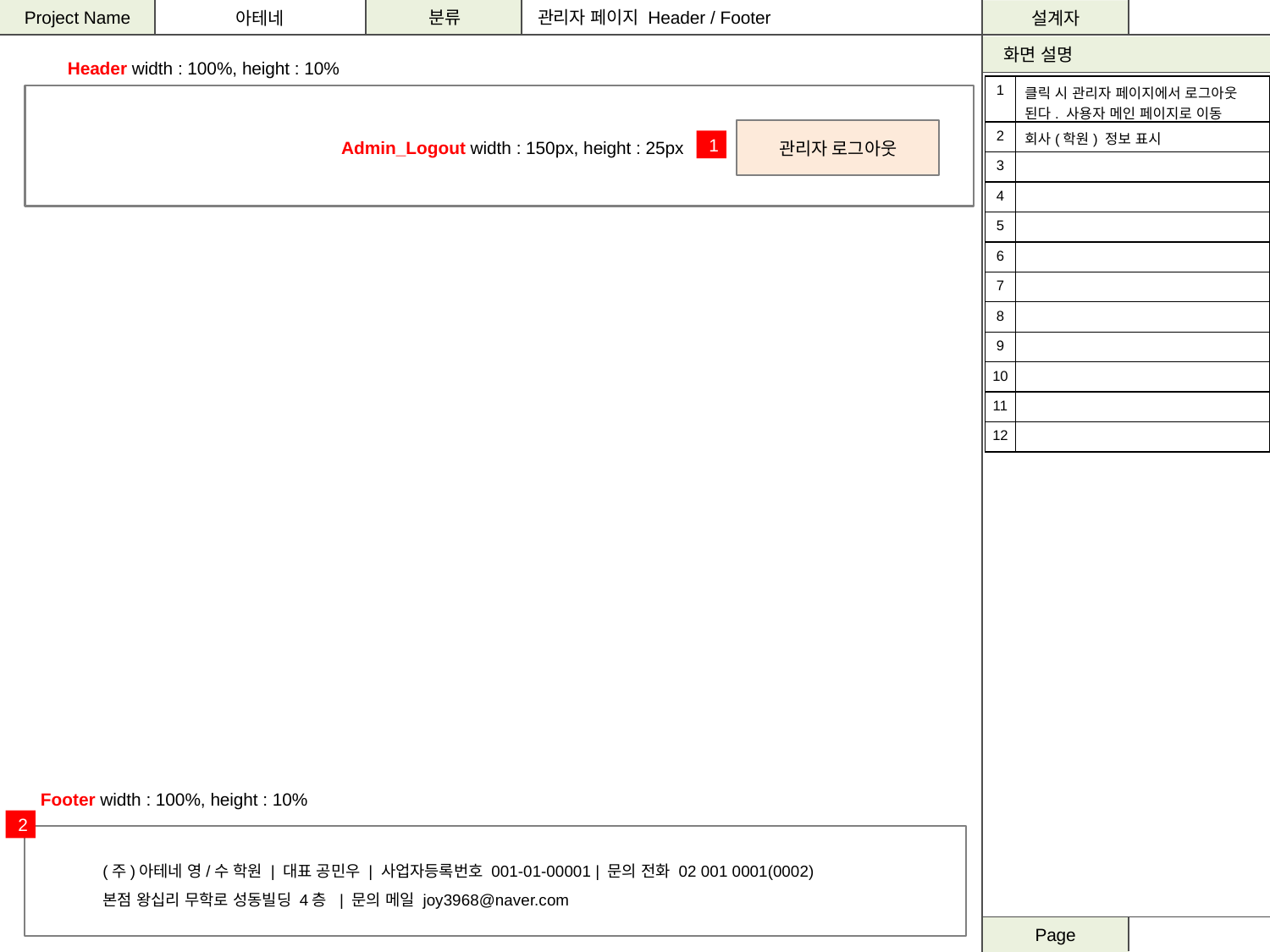

관리자 페이지 Header / Footer
Header width : 100%, height : 10%
| 1 | 클릭 시 관리자 페이지에서 로그아웃 된다. 사용자 메인 페이지로 이동 |
| --- | --- |
| 2 | 회사(학원) 정보 표시 |
| 3 |  |
| 4 |  |
| 5 |  |
| 6 |  |
| 7 |  |
| 8 |  |
| 9 |  |
| 10 |  |
| 11 |  |
| 12 |  |

관리자 로그아웃
1
Admin_Logout width : 150px, height : 25px
Footer width : 100%, height : 10%
2

(주)아테네 영/수 학원 | 대표 공민우 | 사업자등록번호 001-01-00001 | 문의 전화 02 001 0001(0002)
본점 왕십리 무학로 성동빌딩 4층  | 문의 메일 joy3968@naver.com